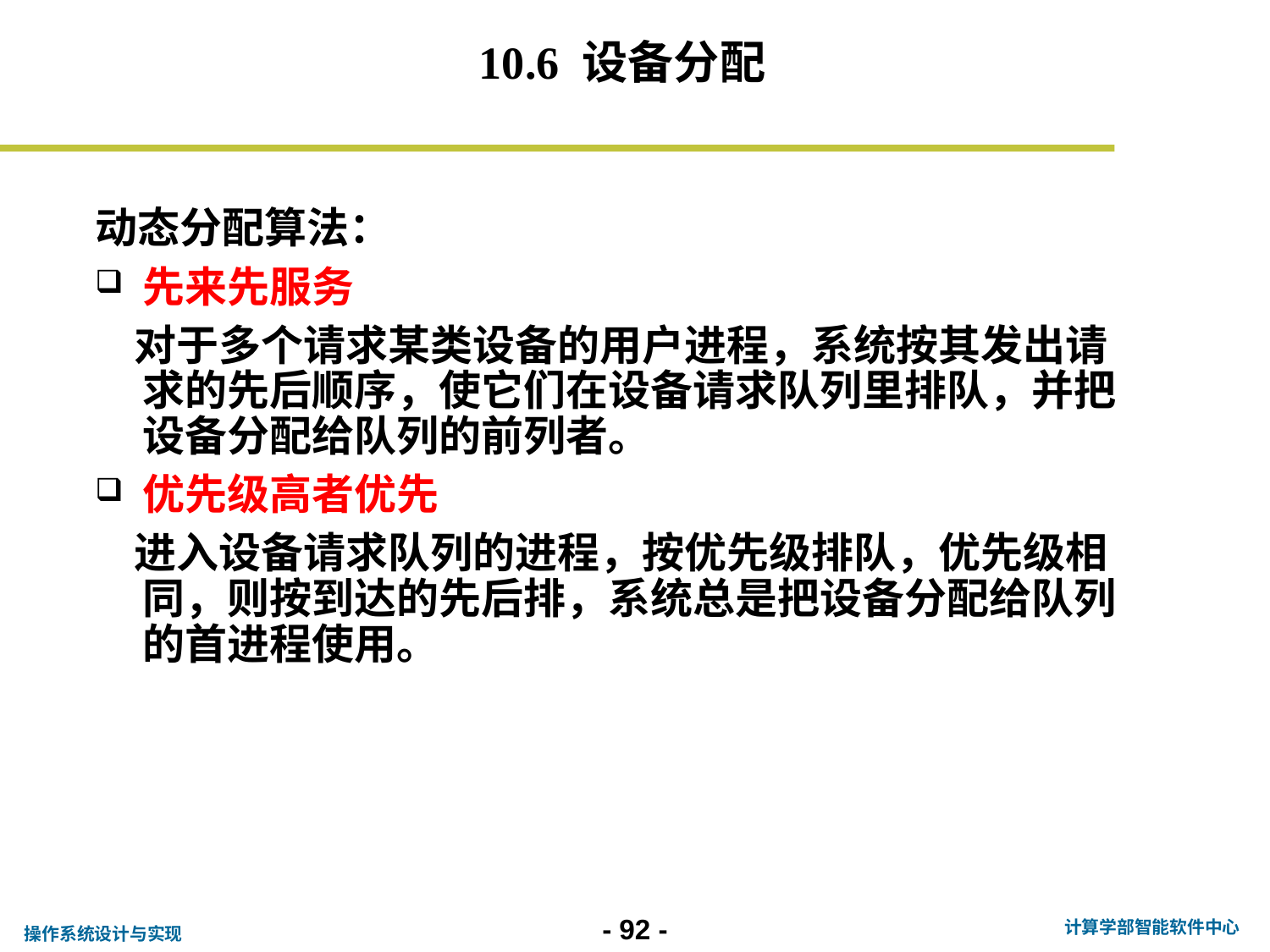

10.6 设备分配
动态分配算法：
先来先服务
   对于多个请求某类设备的用户进程，系统按其发出请求的先后顺序，使它们在设备请求队列里排队，并把设备分配给队列的前列者。
优先级高者优先
   进入设备请求队列的进程，按优先级排队，优先级相同，则按到达的先后排，系统总是把设备分配给队列的首进程使用。